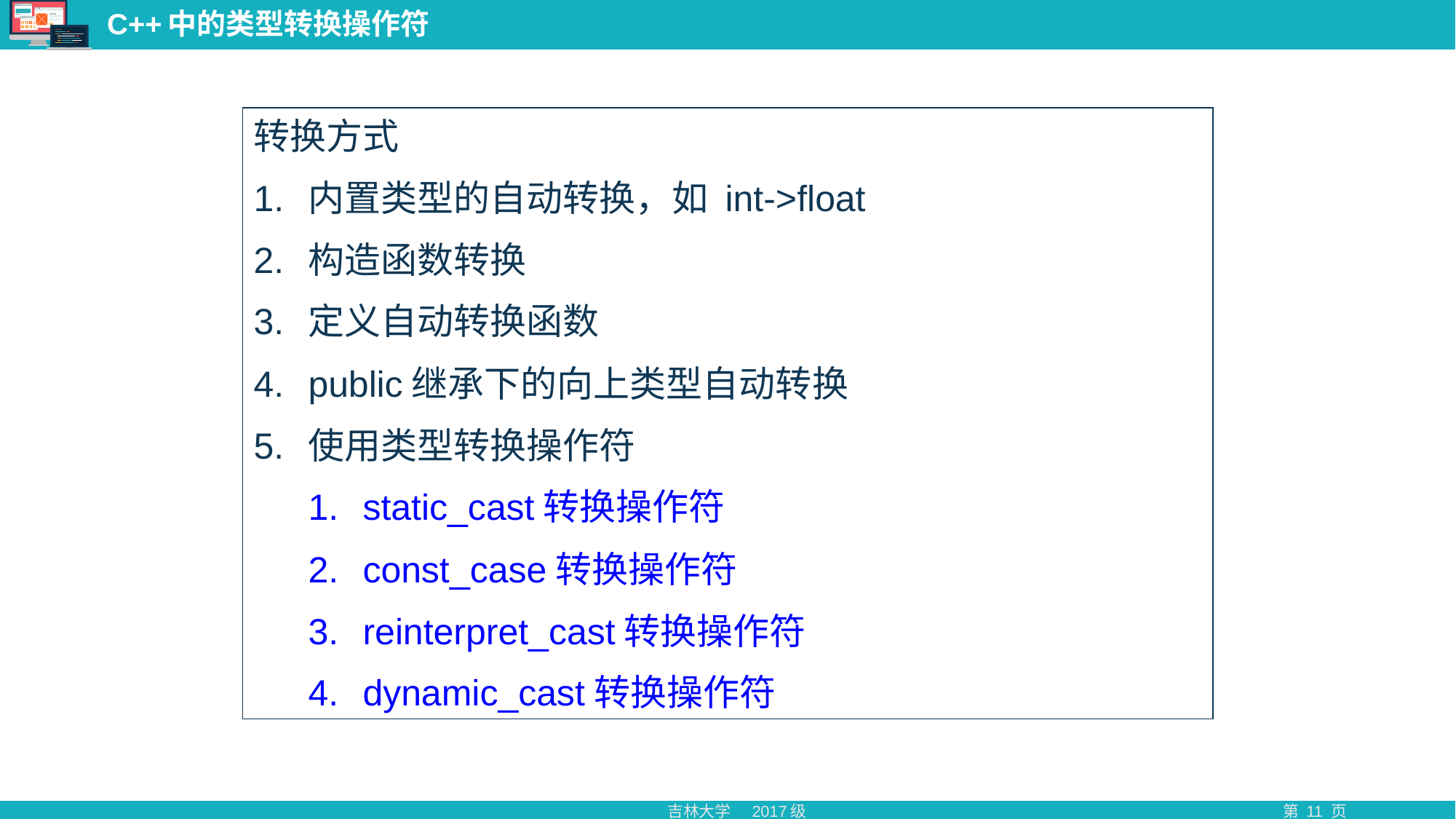

# C++中的类型转换操作符
转换方式
内置类型的自动转换，如 int->float
构造函数转换
定义自动转换函数
public继承下的向上类型自动转换
使用类型转换操作符
static_cast转换操作符
const_case转换操作符
reinterpret_cast转换操作符
dynamic_cast转换操作符